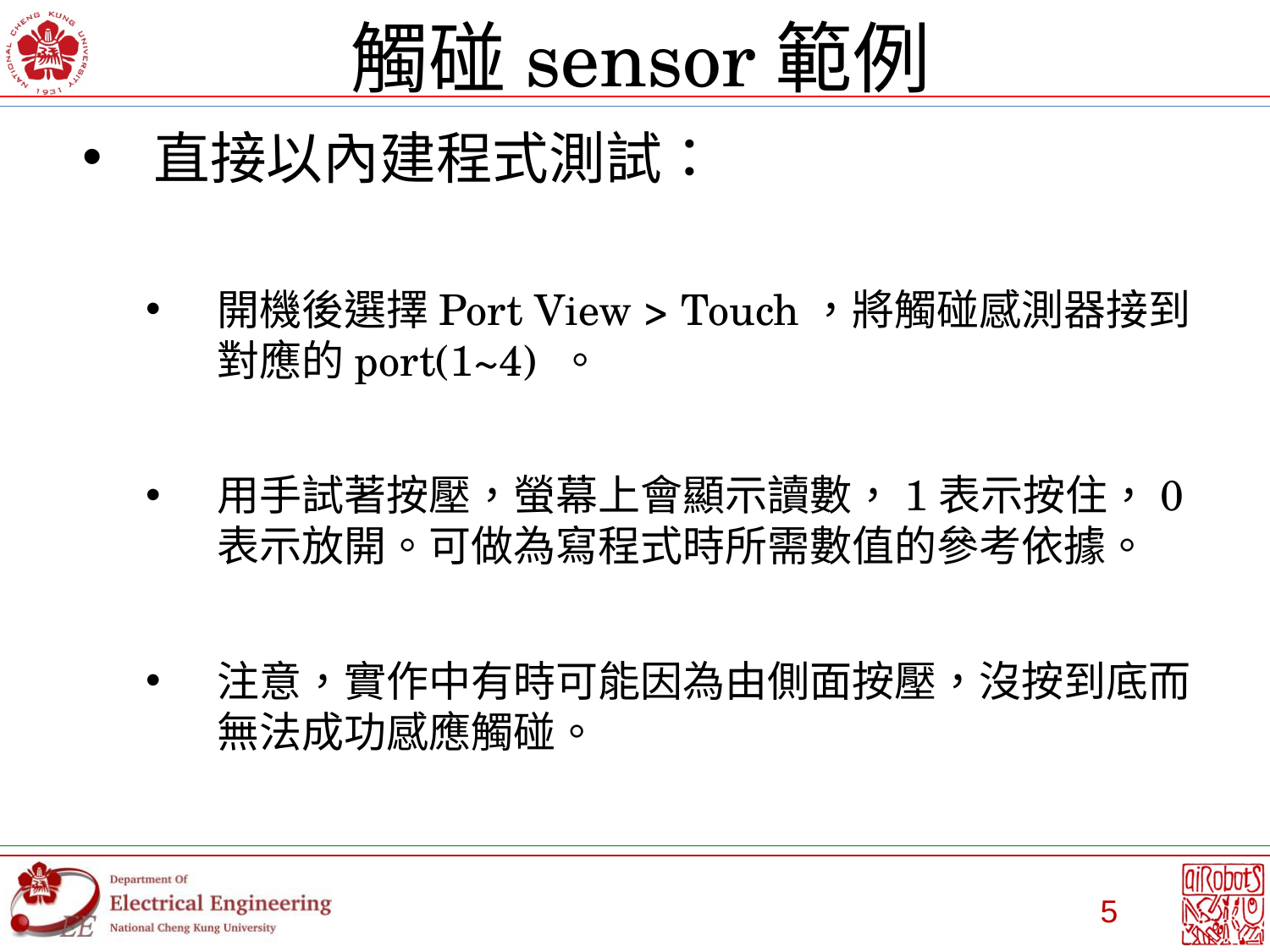

# 觸碰sensor範例
直接以內建程式測試：

開機後選擇Port View > Touch，將觸碰感測器接到對應的port(1~4) 。

用手試著按壓，螢幕上會顯示讀數，1表示按住，0表示放開。可做為寫程式時所需數值的參考依據。

注意，實作中有時可能因為由側面按壓，沒按到底而無法成功感應觸碰。